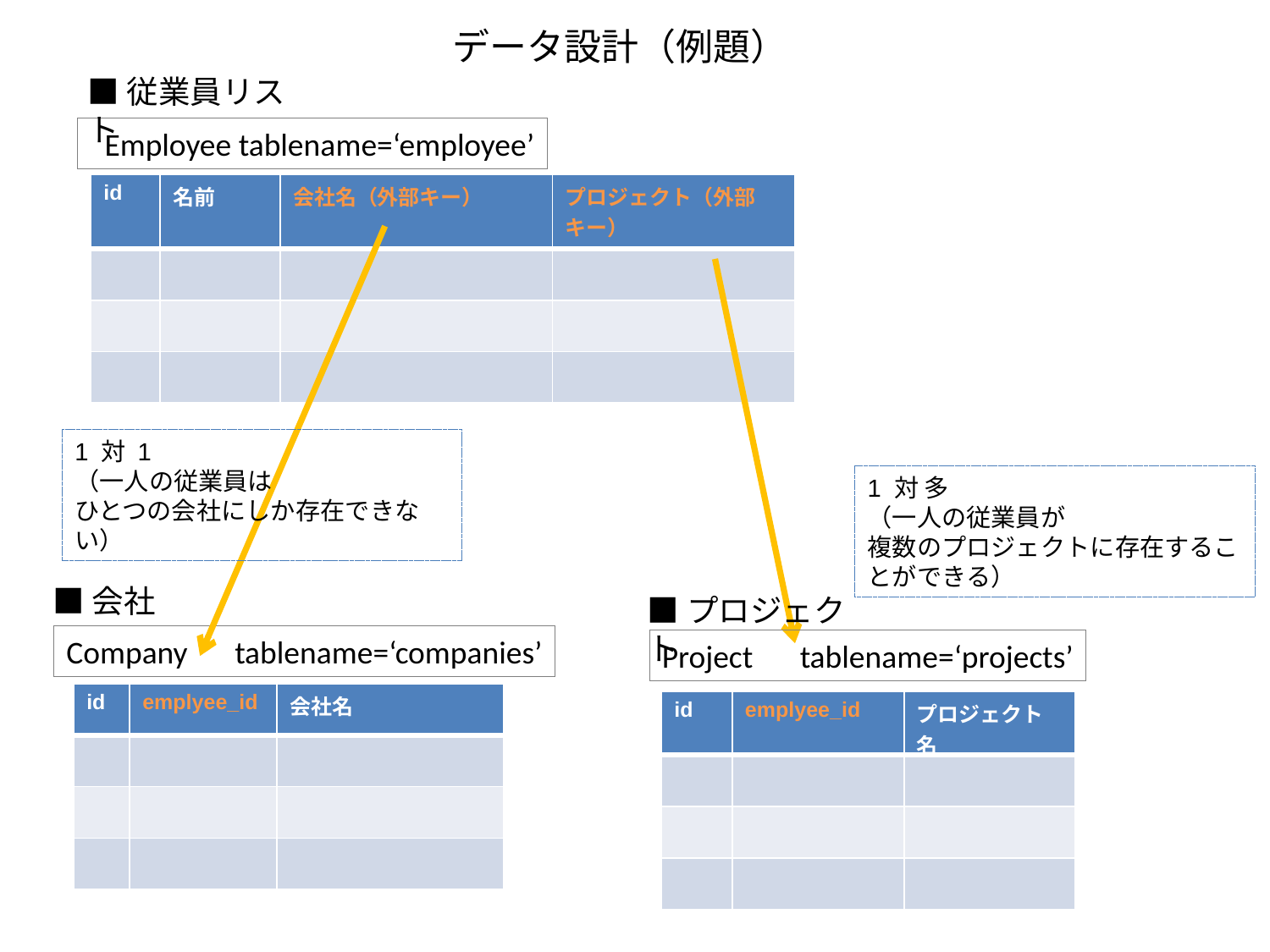

# データ設計（例題）
■従業員リスト
  Employee tablename=‘employee’
| id | 名前 | 会社名（外部キー） | プロジェクト（外部キー） |
| --- | --- | --- | --- |
|  |  |  |  |
|  |  |  |  |
|  |  |  |  |
1 対 多
（ひとつの評価コメントがきまると）
1 対 1
（一人の従業員は
ひとつの会社にしか存在できない）
1 対 多
（一人の従業員が
複数のプロジェクトに存在することができる）
■会社
■プロジェクト
Company　tablename=‘companies’
Project　tablename=‘projects’
| id | emplyee\_id | 会社名 |
| --- | --- | --- |
|  |  |  |
|  |  |  |
|  |  |  |
| id | emplyee\_id | プロジェクト名 |
| --- | --- | --- |
|  |  |  |
|  |  |  |
|  |  |  |